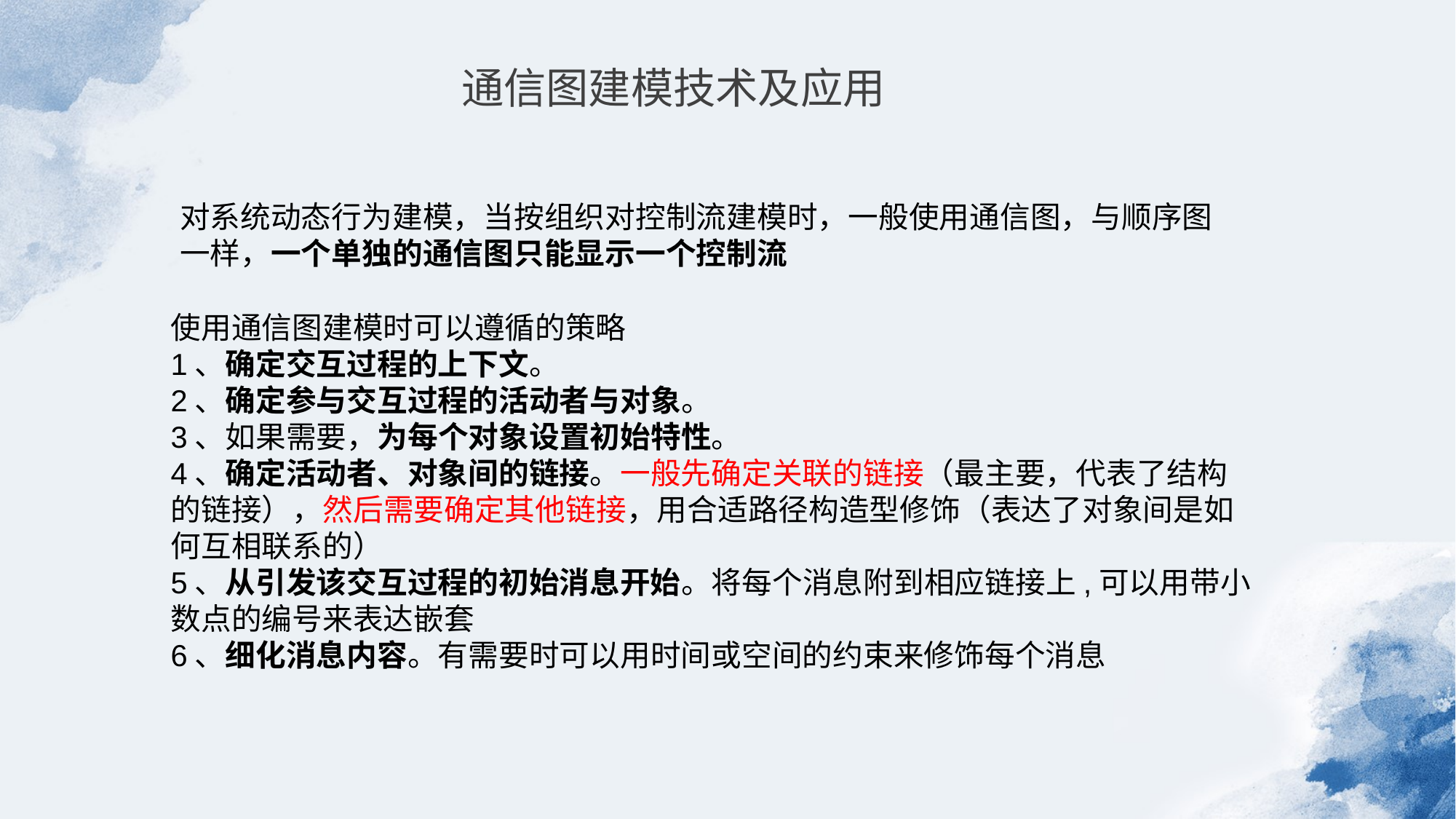

通信图建模技术及应用

对系统动态行为建模，当按组织对控制流建模时，一般使用通信图，与顺序图一样，一个单独的通信图只能显示一个控制流
使用通信图建模时可以遵循的策略
1、确定交互过程的上下文。
2、确定参与交互过程的活动者与对象。
3、如果需要，为每个对象设置初始特性。
4、确定活动者、对象间的链接。一般先确定关联的链接（最主要，代表了结构的链接），然后需要确定其他链接，用合适路径构造型修饰（表达了对象间是如何互相联系的）
5、从引发该交互过程的初始消息开始。将每个消息附到相应链接上,可以用带小数点的编号来表达嵌套
6、细化消息内容。有需要时可以用时间或空间的约束来修饰每个消息